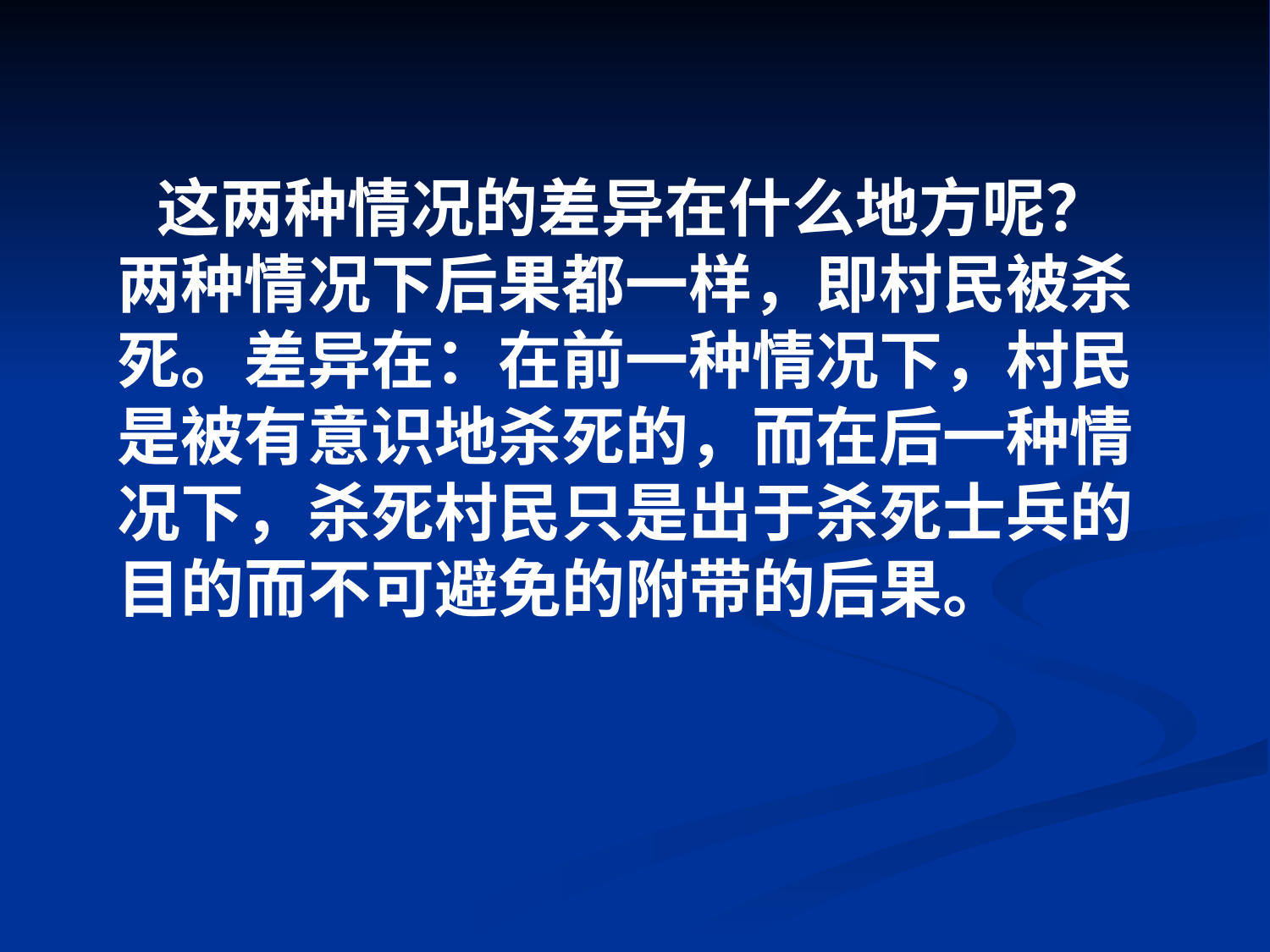

这两种情况的差异在什么地方呢？两种情况下后果都一样，即村民被杀死。差异在：在前一种情况下，村民是被有意识地杀死的，而在后一种情况下，杀死村民只是出于杀死士兵的目的而不可避免的附带的后果。